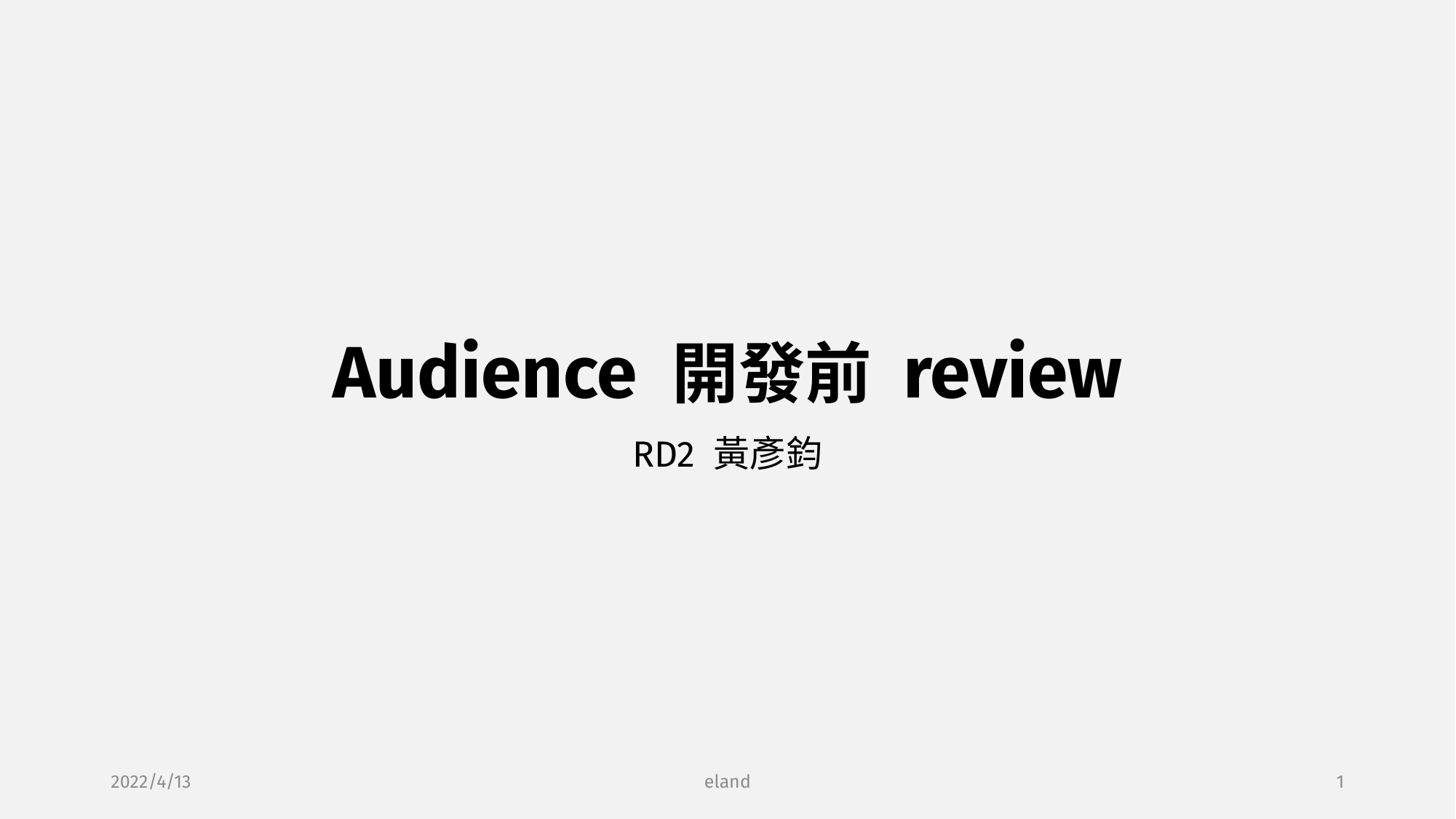

# Audience 開發前 review
RD2 黃彥鈞

2022/4/13
eland
1